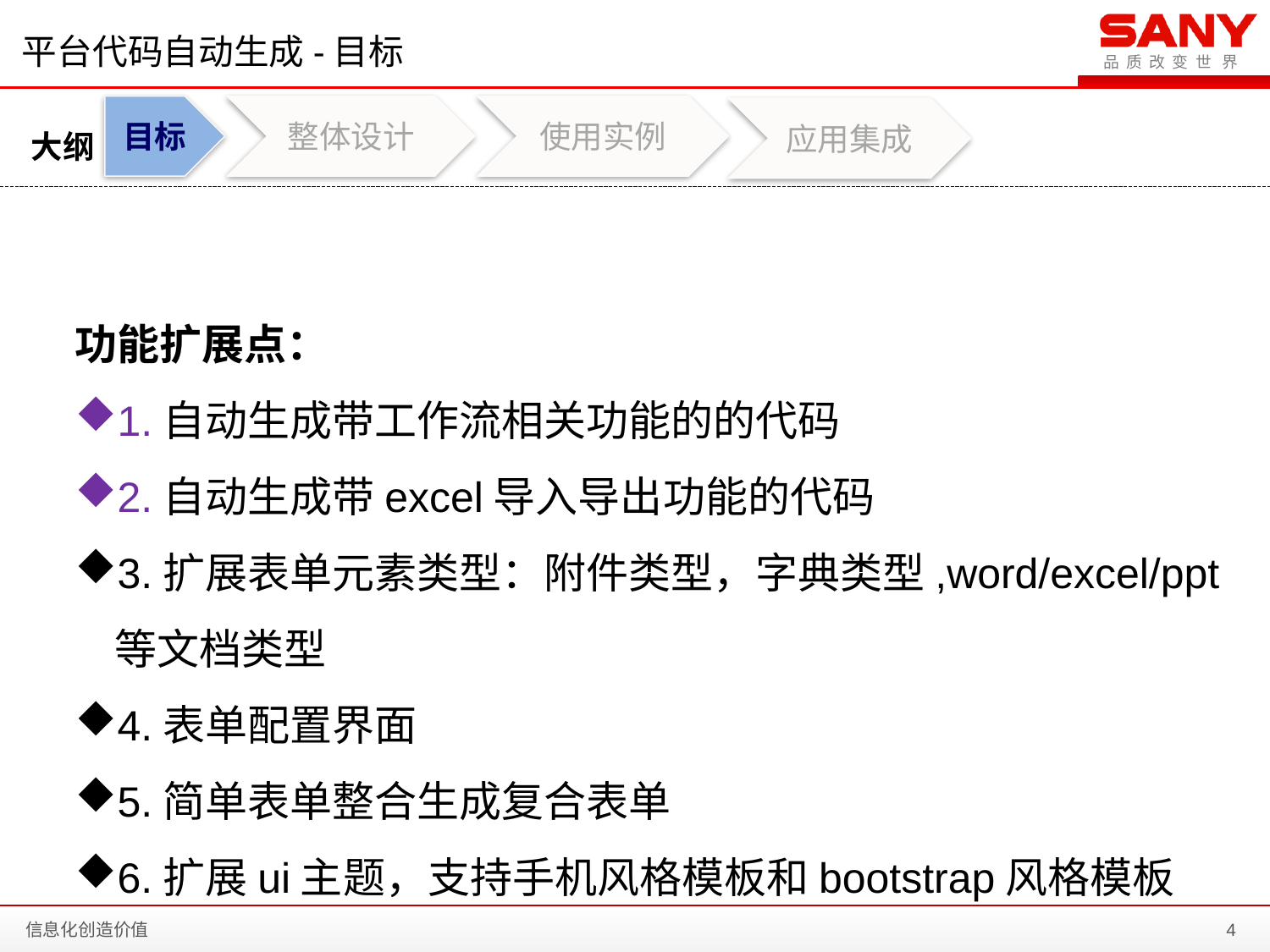

# 平台代码自动生成-目标
大纲
使用实例
目标
整体设计
应用集成
功能扩展点：
1.自动生成带工作流相关功能的的代码
2.自动生成带excel导入导出功能的代码
3.扩展表单元素类型：附件类型，字典类型,word/excel/ppt等文档类型
4.表单配置界面
5.简单表单整合生成复合表单
6.扩展ui主题，支持手机风格模板和bootstrap风格模板
4
信息化创造价值